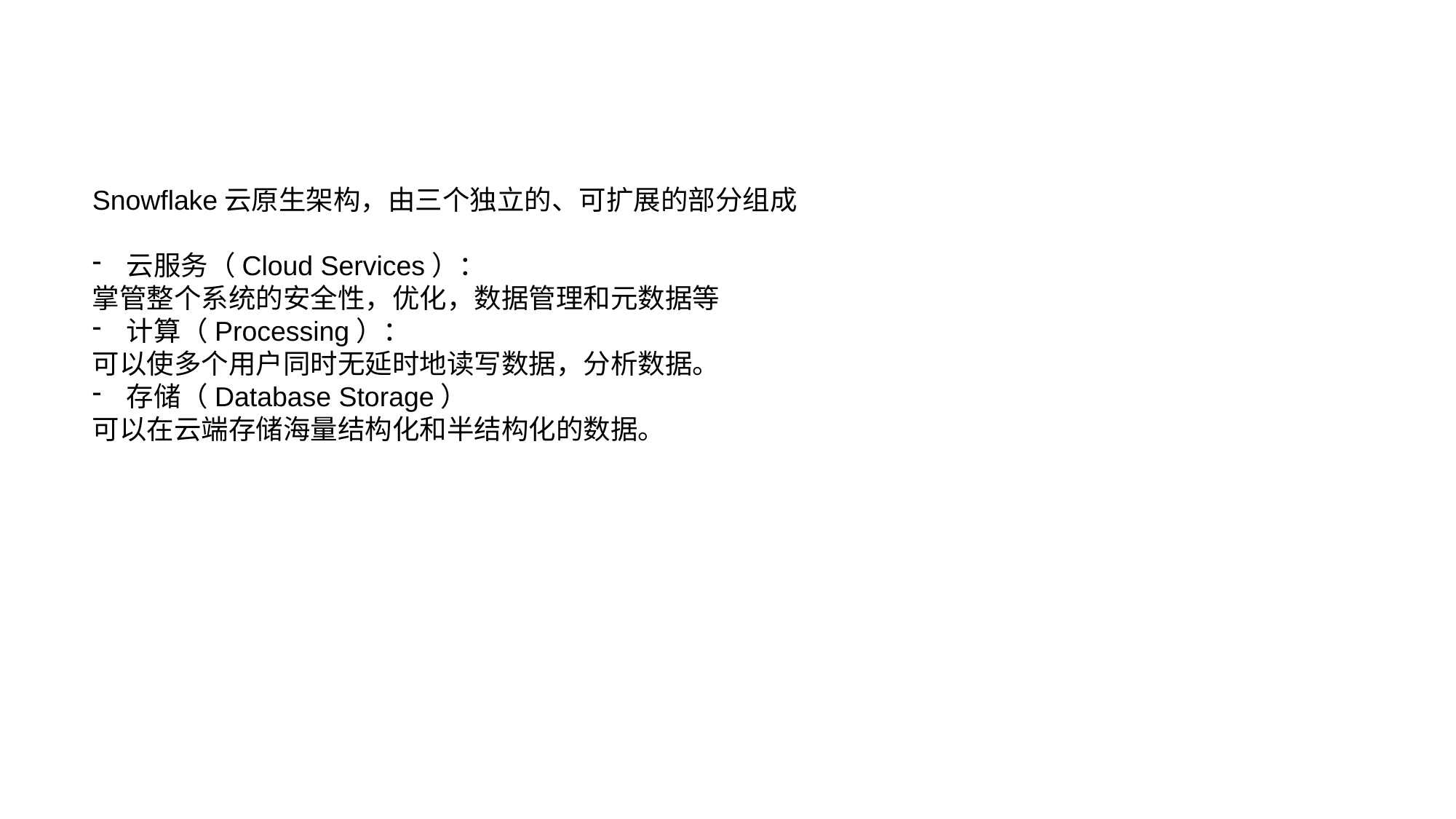

Snowflake云原生架构，由三个独立的、可扩展的部分组成

云服务（Cloud Services）：
掌管整个系统的安全性，优化，数据管理和元数据等
计算（Processing）：
可以使多个用户同时无延时地读写数据，分析数据。
存储（Database Storage）
可以在云端存储海量结构化和半结构化的数据。